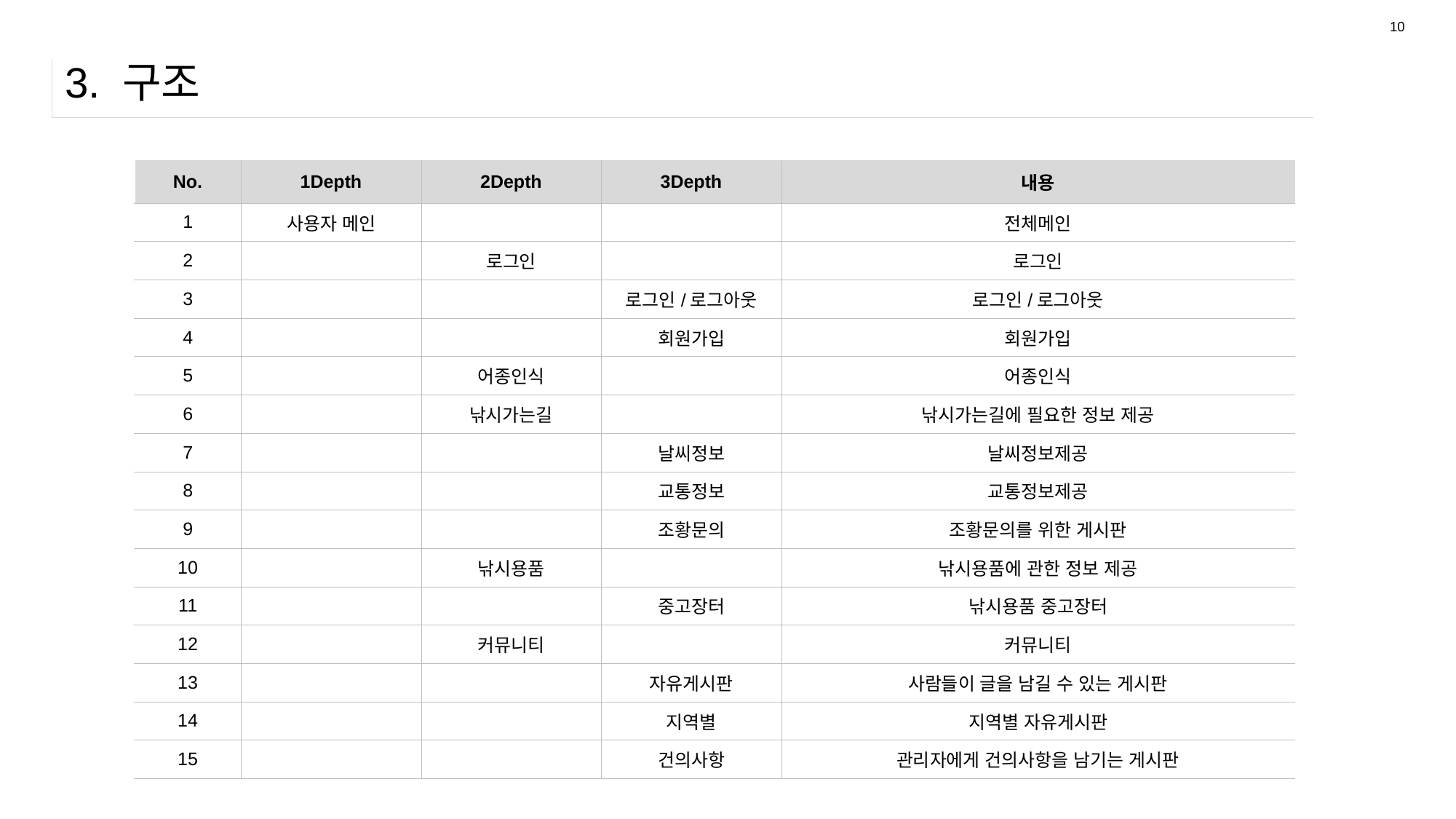

10
# 3. 구조
| No. | 1Depth | 2Depth | 3Depth | 내용 |
| --- | --- | --- | --- | --- |
| 1 | 사용자 메인 |  |  | 전체메인 |
| 2 |  | 로그인 |  | 로그인 |
| 3 |  |  | 로그인/로그아웃 | 로그인/로그아웃 |
| 4 |  |  | 회원가입 | 회원가입 |
| 5 |  | 어종인식 |  | 어종인식 |
| 6 |  | 낚시가는길 |  | 낚시가는길에 필요한 정보 제공 |
| 7 |  |  | 날씨정보 | 날씨정보제공 |
| 8 |  |  | 교통정보 | 교통정보제공 |
| 9 |  |  | 조황문의 | 조황문의를 위한 게시판 |
| 10 |  | 낚시용품 |  | 낚시용품에 관한 정보 제공 |
| 11 |  |  | 중고장터 | 낚시용품 중고장터 |
| 12 |  | 커뮤니티 |  | 커뮤니티 |
| 13 |  |  | 자유게시판 | 사람들이 글을 남길 수 있는 게시판 |
| 14 |  |  | 지역별 | 지역별 자유게시판 |
| 15 |  |  | 건의사항 | 관리자에게 건의사항을 남기는 게시판 |